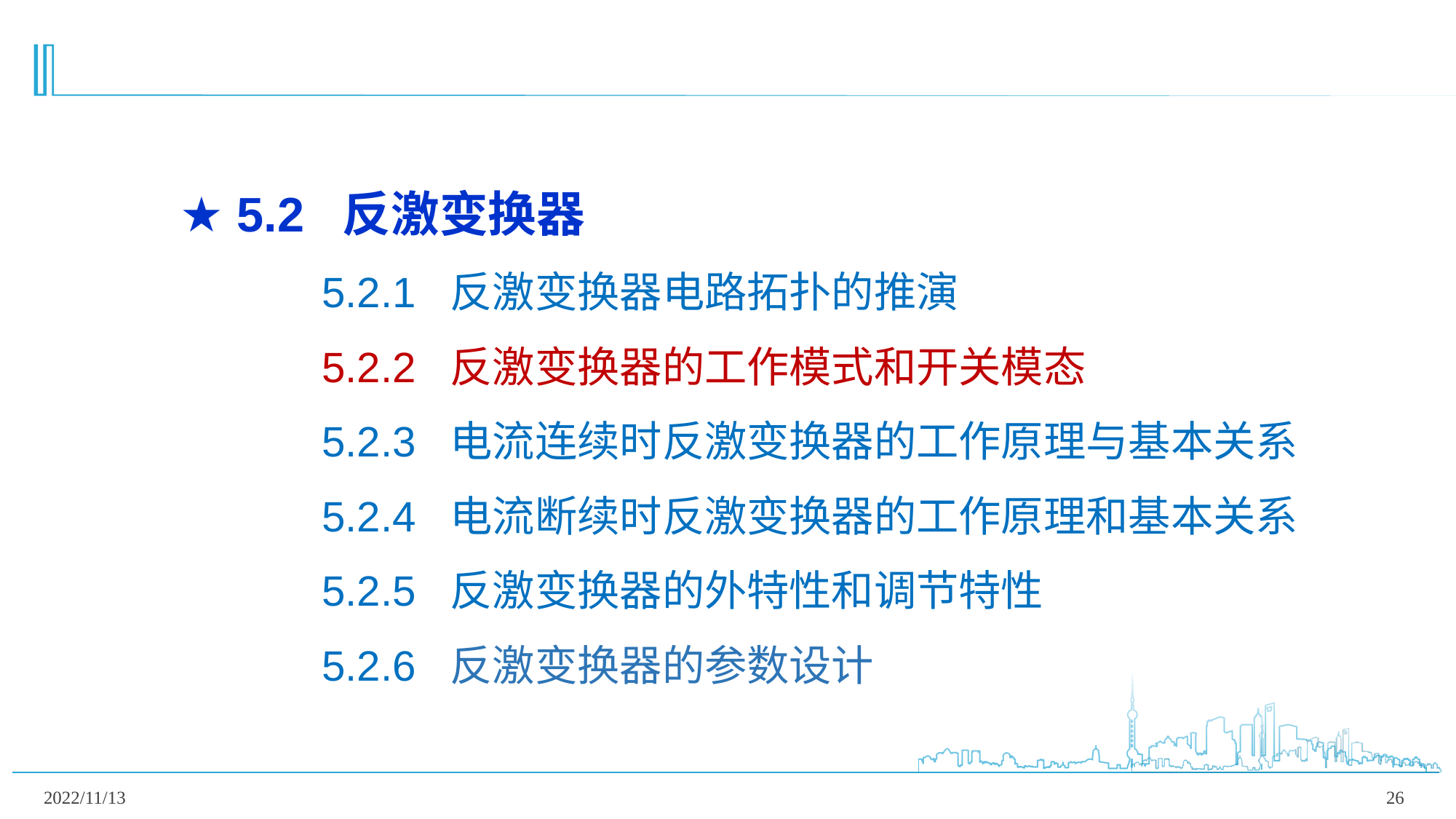

★ 5.2  反激变换器
            5.2.1  反激变换器电路拓扑的推演
            5.2.2  反激变换器的工作模式和开关模态
            5.2.3  电流连续时反激变换器的工作原理与基本关系
            5.2.4  电流断续时反激变换器的工作原理和基本关系
            5.2.5  反激变换器的外特性和调节特性
            5.2.6  反激变换器的参数设计